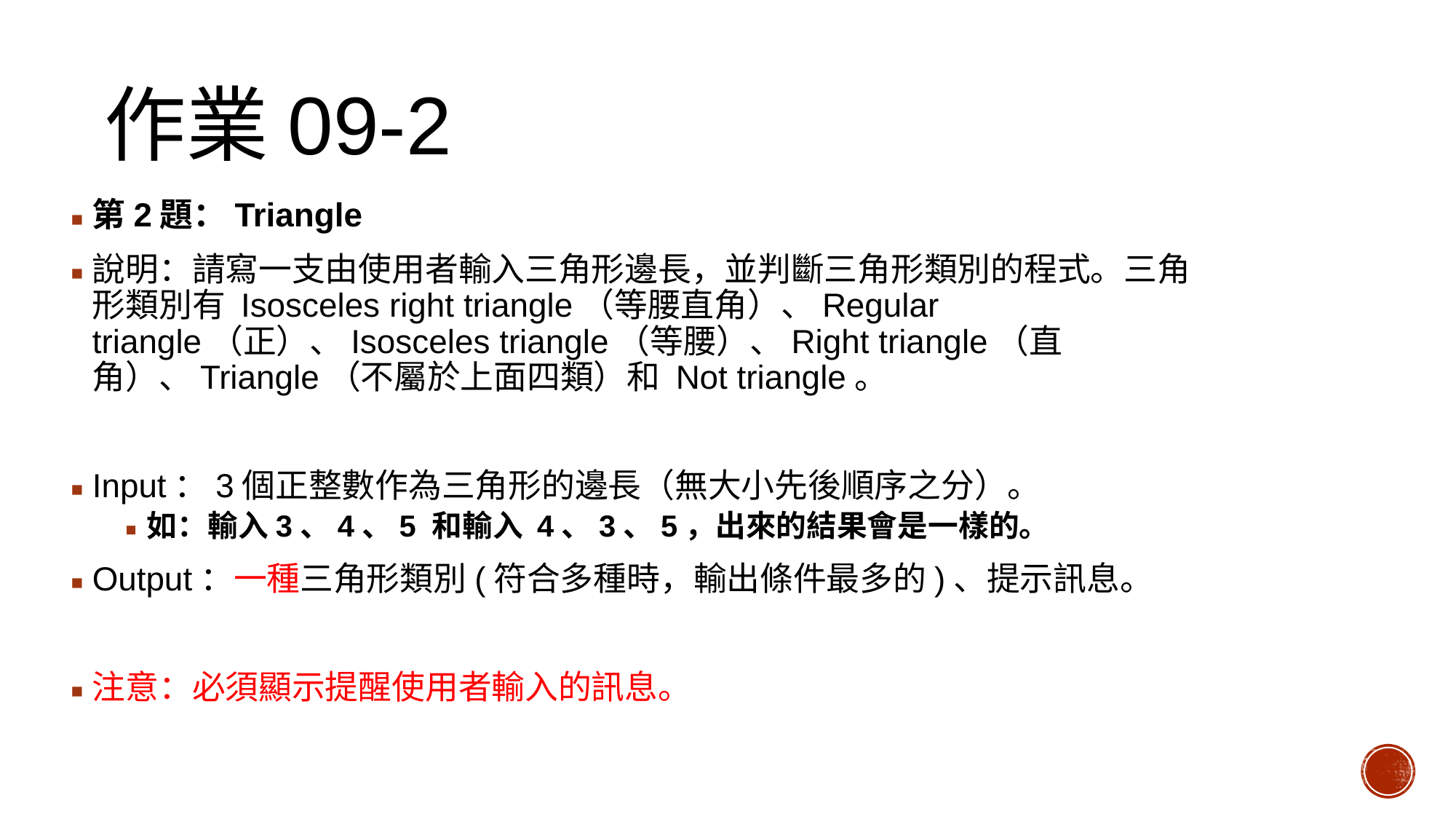

# 作業09-2
第2題：Triangle
說明：請寫一支由使用者輸入三角形邊長，並判斷三角形類別的程式。三角形類別有 Isosceles right triangle（等腰直角）、Regular triangle（正）、Isosceles triangle（等腰）、Right triangle（直角）、Triangle（不屬於上面四類）和 Not triangle。

Input：3個正整數作為三角形的邊長（無大小先後順序之分）。
如：輸入3、4、5 和輸入 4、3、5，出來的結果會是一樣的。
Output：一種三角形類別(符合多種時，輸出條件最多的)、提示訊息。

注意：必須顯示提醒使用者輸入的訊息。